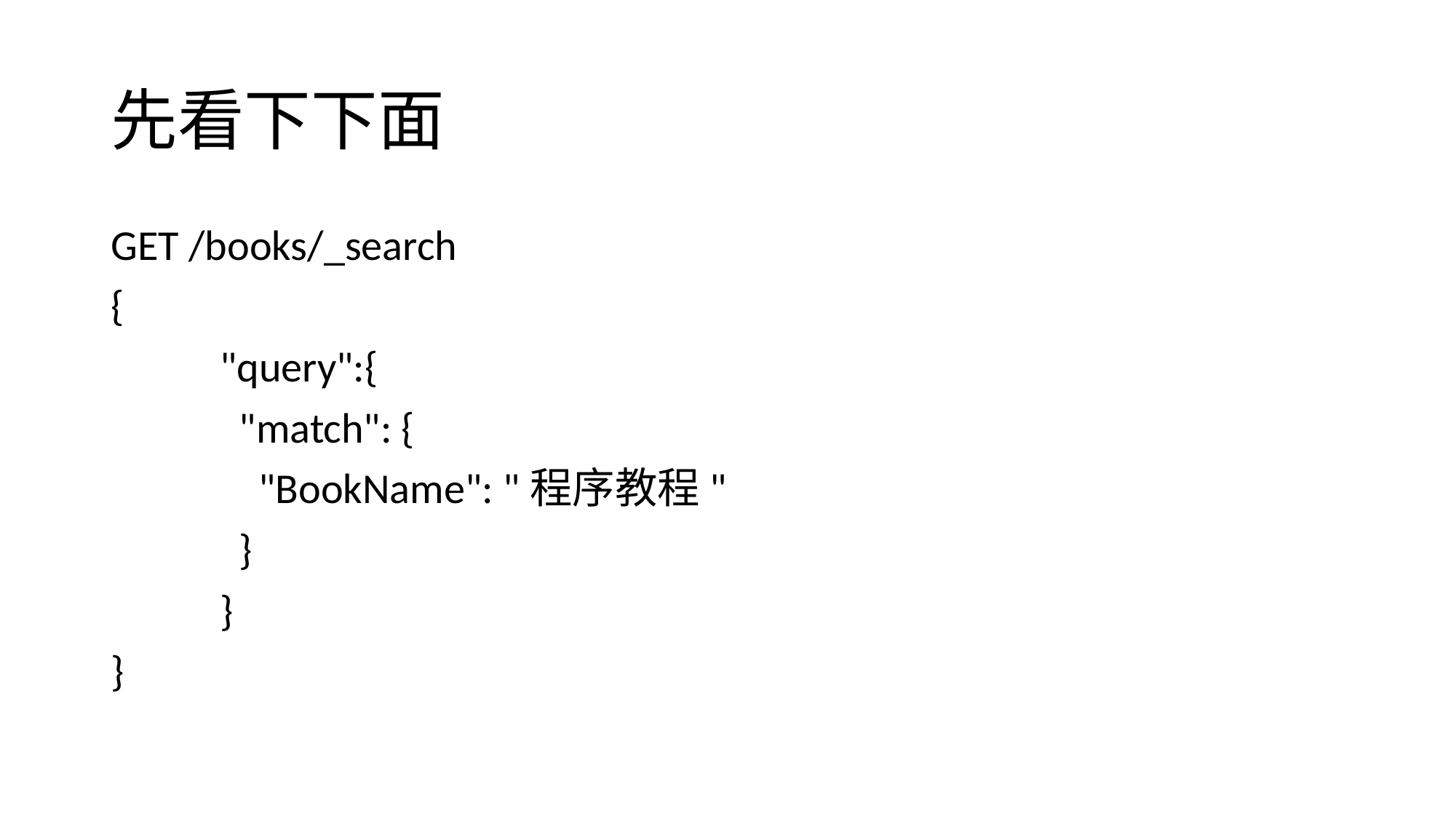

# 先看下下面
GET /books/_search
{
	"query":{
	  "match": {
	    "BookName": "程序教程"
	  }
	}
}